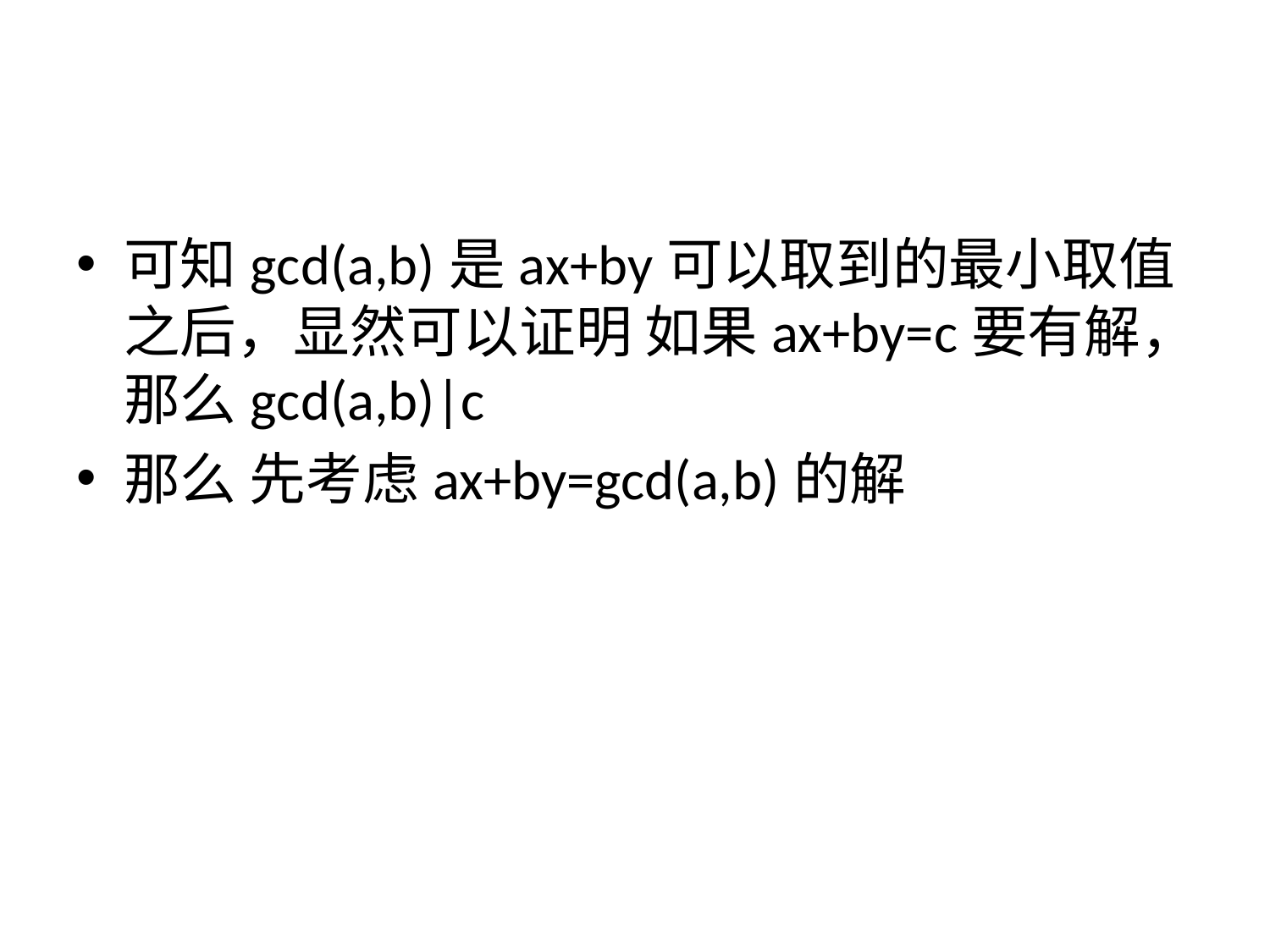

#
可知gcd(a,b)是ax+by可以取到的最小取值之后，显然可以证明 如果ax+by=c要有解，那么gcd(a,b)|c
那么 先考虑ax+by=gcd(a,b)的解